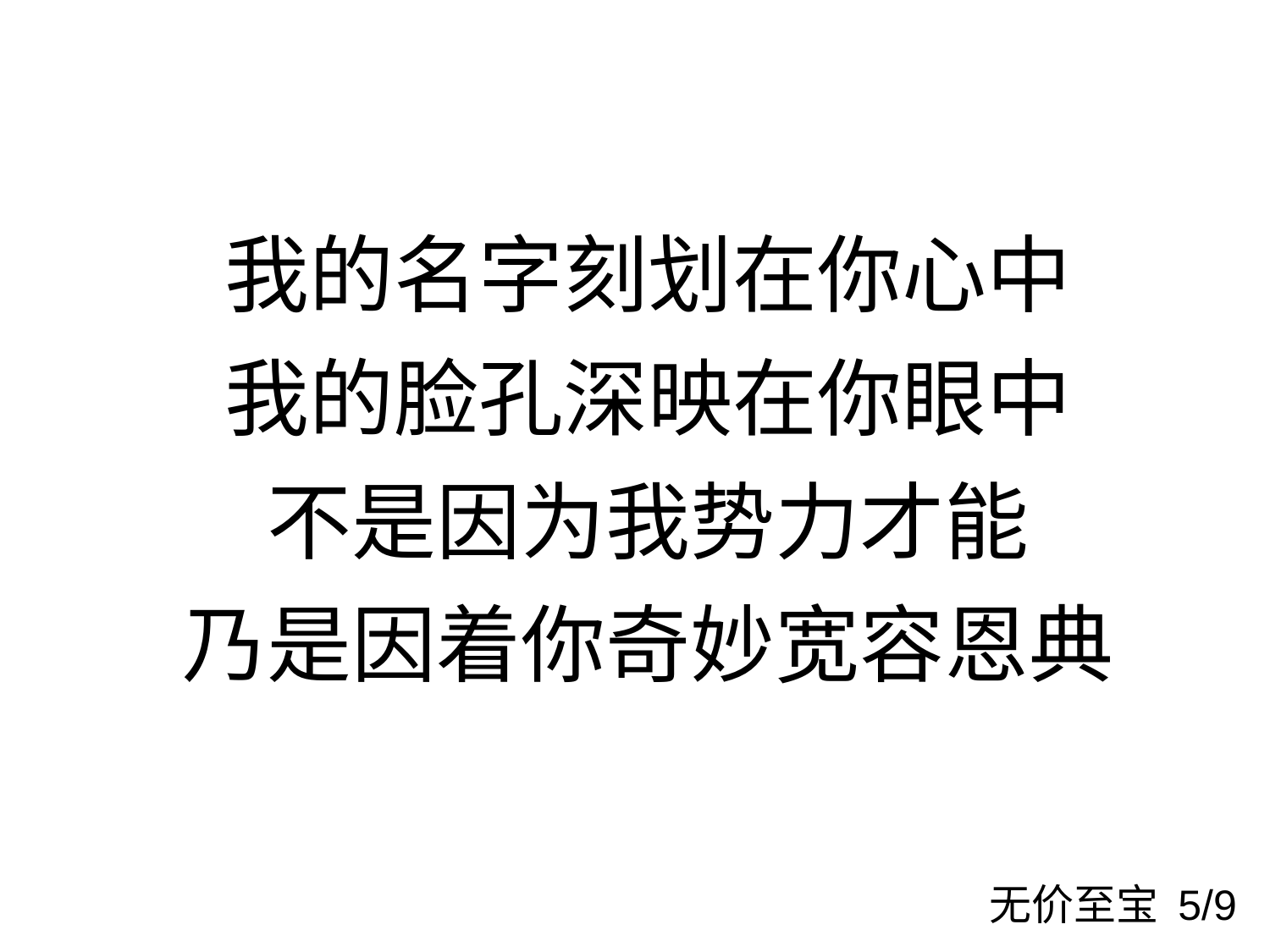

我的名字刻划在你心中
我的脸孔深映在你眼中
不是因为我势力才能
乃是因着你奇妙宽容恩典
无价至宝 5/9